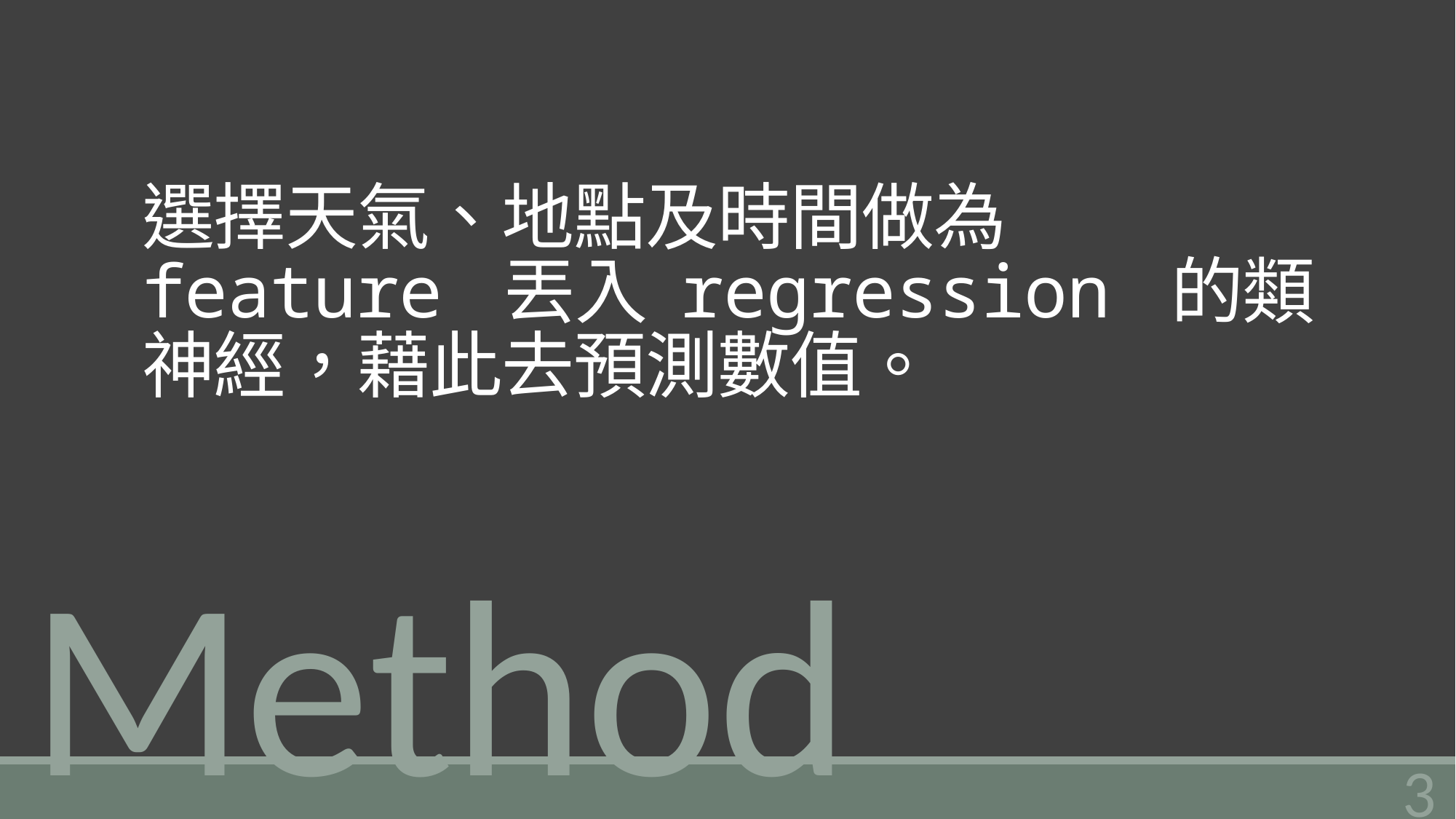

# 選擇天氣、地點及時間做為 feature 丟入 regression 的類神經，藉此去預測數值。
Method
3